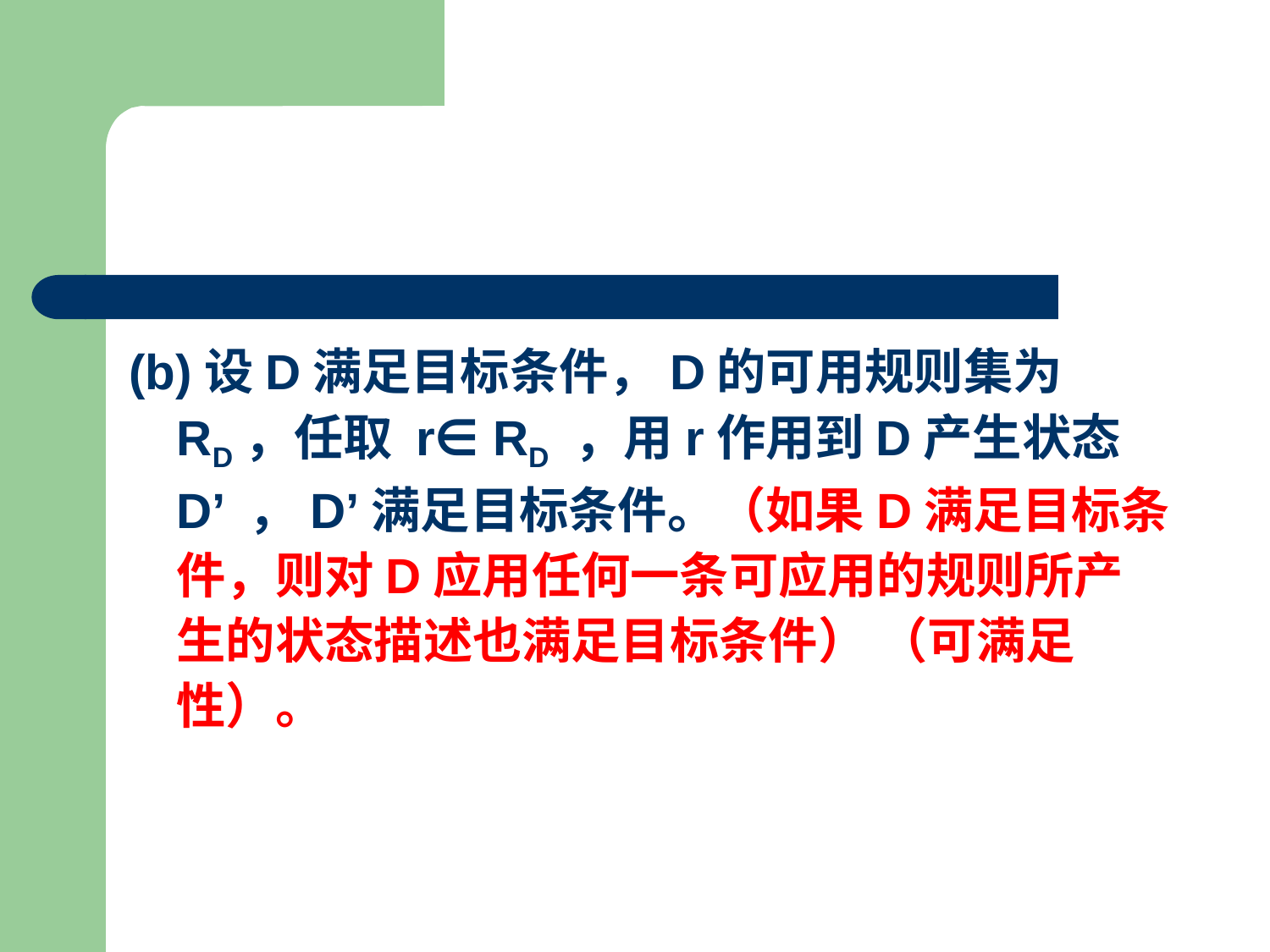

#
(b)设D满足目标条件，D的可用规则集为RD，任取 r∈ RD ，用r作用到D产生状态D’ ，D’满足目标条件。（如果D满足目标条件，则对D应用任何一条可应用的规则所产生的状态描述也满足目标条件） （可满足性）。
38